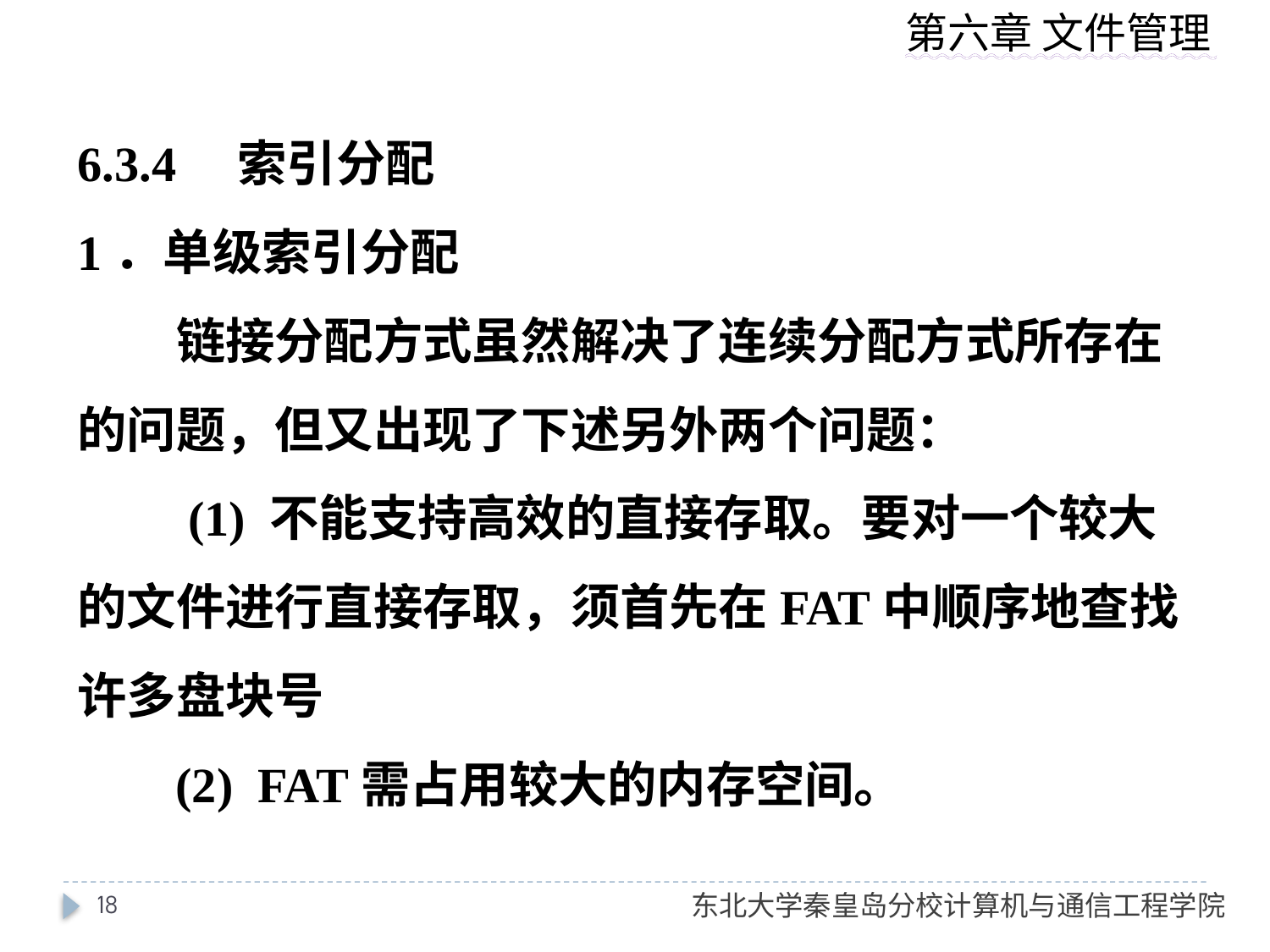

6.3.4　索引分配
1．单级索引分配
　　链接分配方式虽然解决了连续分配方式所存在的问题，但又出现了下述另外两个问题：
　　(1) 不能支持高效的直接存取。要对一个较大的文件进行直接存取，须首先在FAT中顺序地查找许多盘块号
        (2)  FAT需占用较大的内存空间。
18